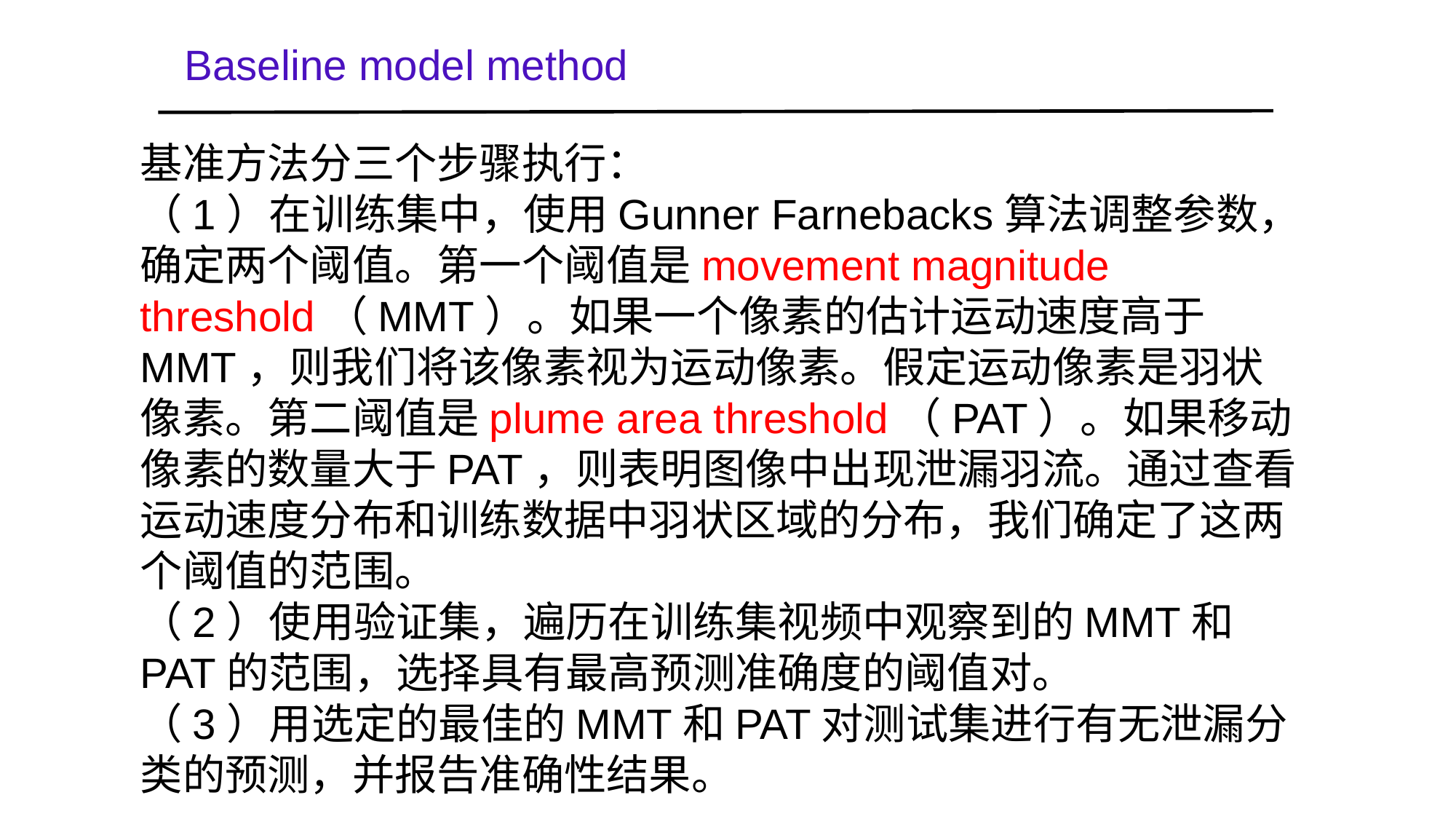

Baseline model method
基准方法分三个步骤执行：
（1）在训练集中，使用Gunner Farnebacks算法调整参数，确定两个阈值。第一个阈值是movement magnitude threshold（MMT）。如果一个像素的估计运动速度高于MMT，则我们将该像素视为运动像素。假定运动像素是羽状像素。第二阈值是plume area threshold（PAT）。如果移动像素的数量大于PAT，则表明图像中出现泄漏羽流。通过查看运动速度分布和训练数据中羽状区域的分布，我们确定了这两个阈值的范围。
（2）使用验证集，遍历在训练集视频中观察到的MMT和PAT的范围，选择具有最高预测准确度的阈值对。
（3）用选定的最佳的MMT和PAT对测试集进行有无泄漏分类的预测，并报告准确性结果。